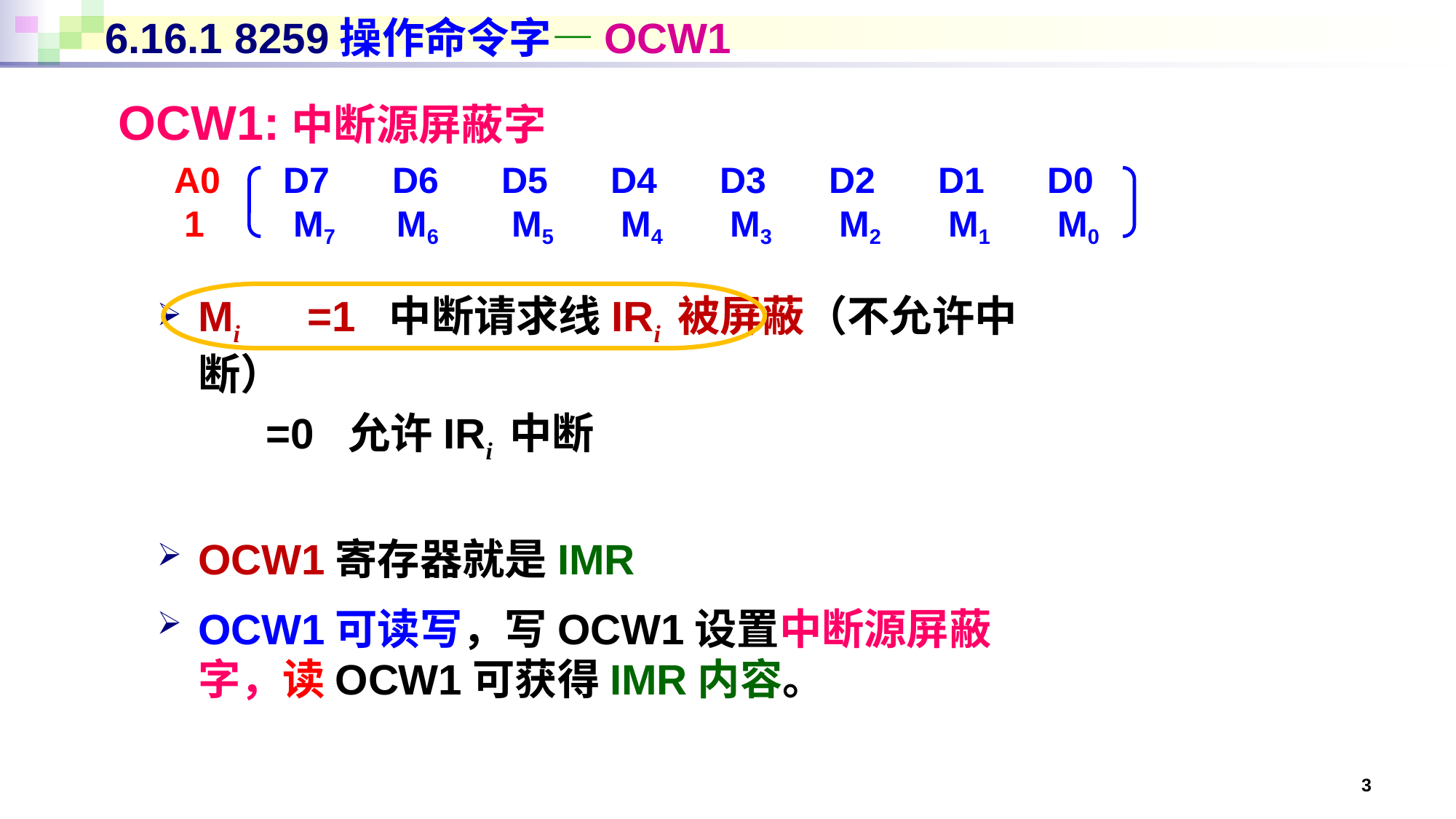

# 6.16.1 8259操作命令字—OCW1
OCW1:中断源屏蔽字
A0   	D7	D6     	D5     	D4   	D3  	D2   	D1   	D0
 1	 M7      M6 	 M5 	 M4 	 M3 	 M2 	 M1 	 M0

Mi	=1  中断请求线IRi 被屏蔽（不允许中断）
	=0  允许IRi 中断

OCW1寄存器就是IMR
OCW1可读写，写OCW1设置中断源屏蔽字，读OCW1可获得IMR内容。

3